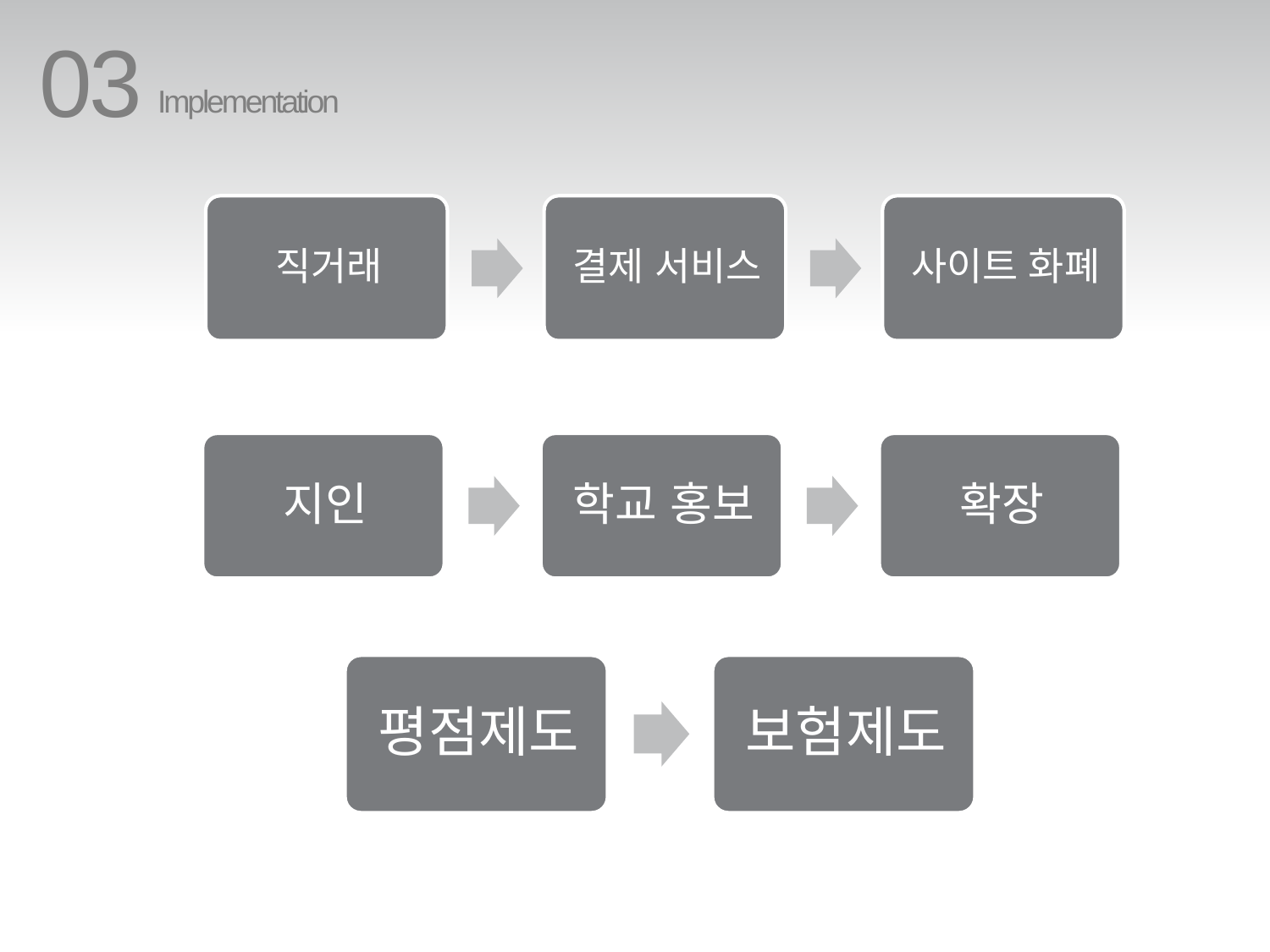

직거래

결제 서비스

사이트 화폐
03
Implementation
지인

학교 홍보

확장
평점제도

보험제도